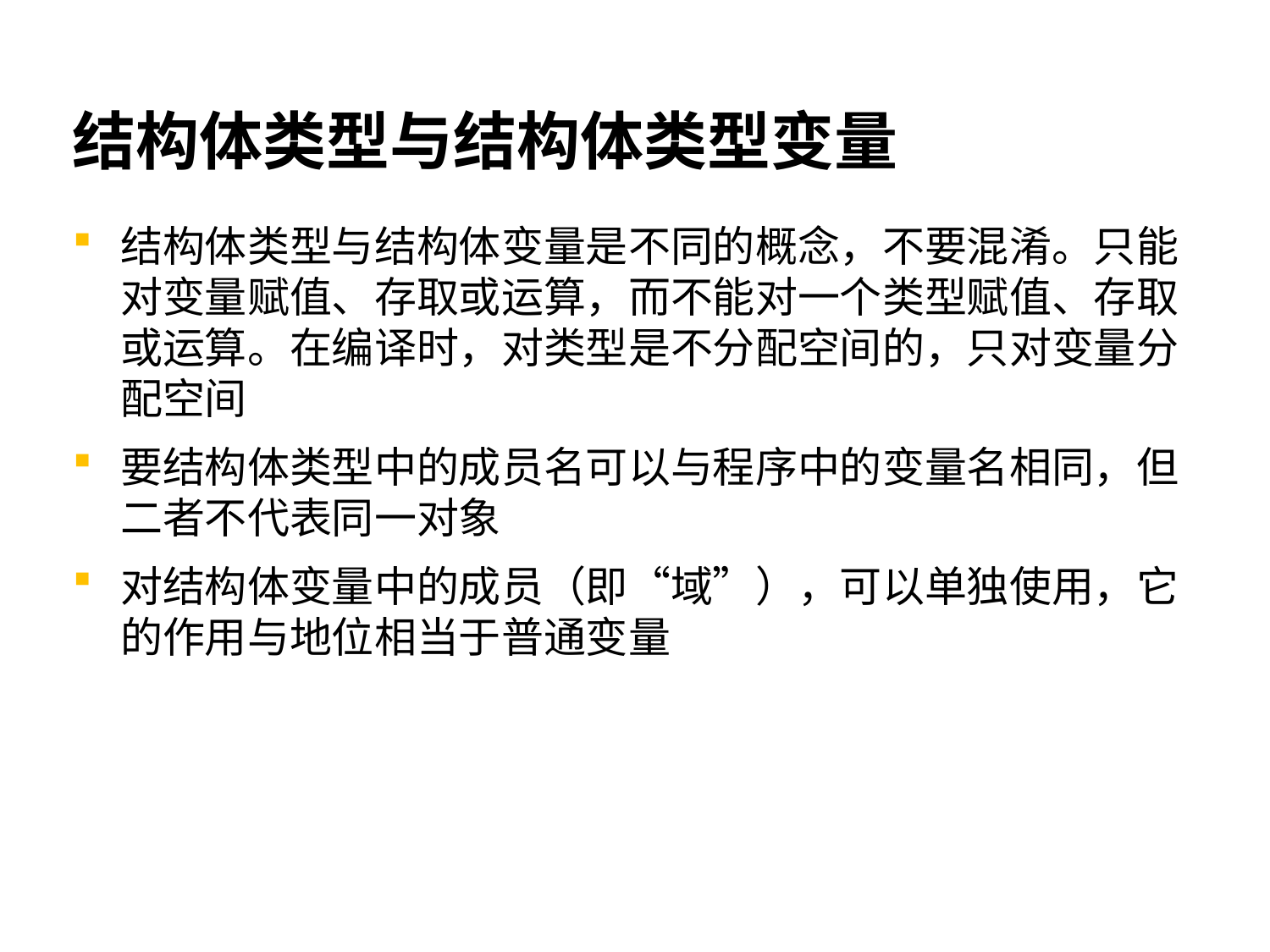

# 结构体类型与结构体类型变量
结构体类型与结构体变量是不同的概念，不要混淆。只能对变量赋值、存取或运算，而不能对一个类型赋值、存取或运算。在编译时，对类型是不分配空间的，只对变量分配空间
要结构体类型中的成员名可以与程序中的变量名相同，但二者不代表同一对象
对结构体变量中的成员（即“域”），可以单独使用，它的作用与地位相当于普通变量